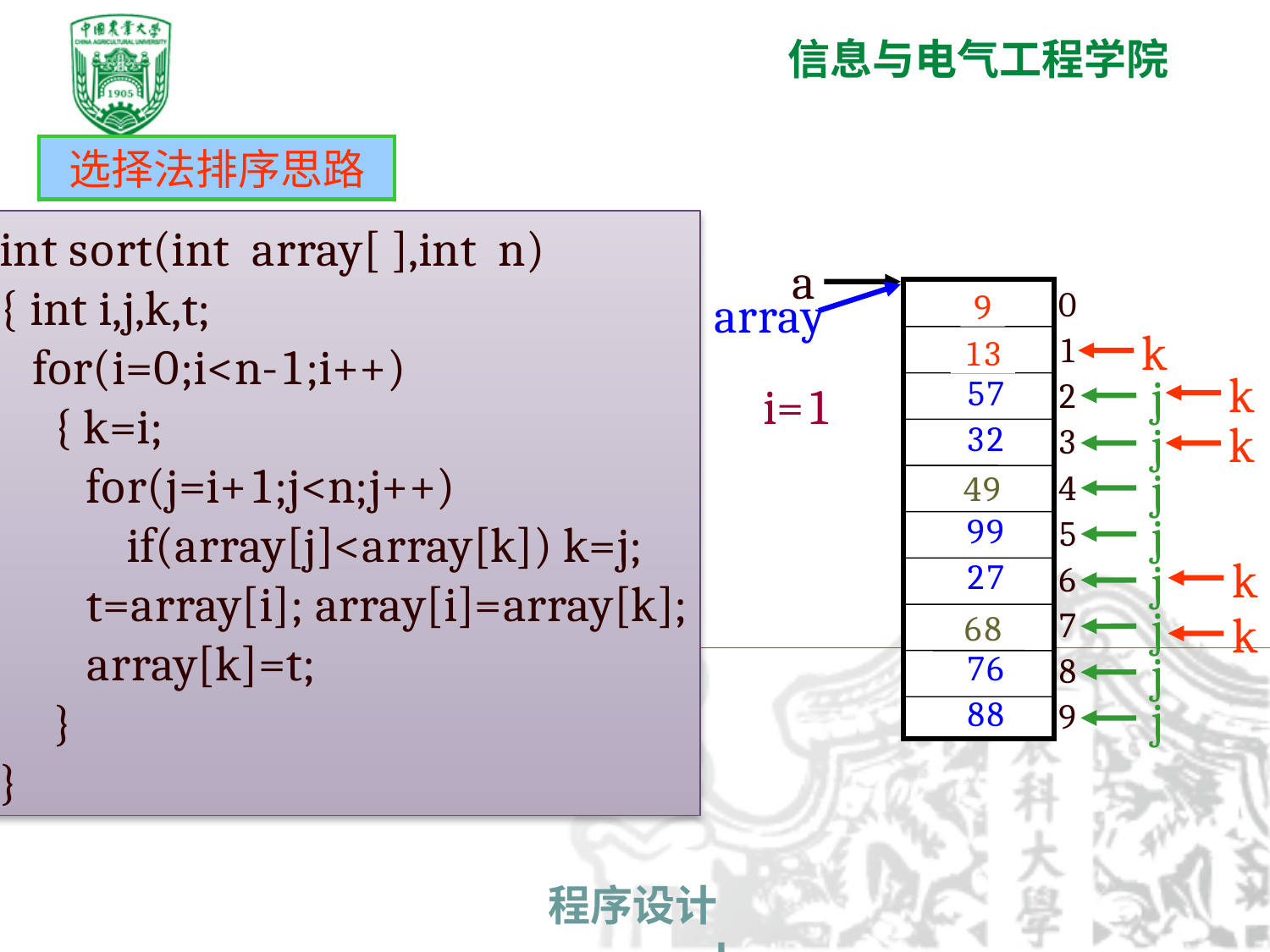

选择法排序思路
int sort(int  array[ ],int  n)
{ int i,j,k,t;
   for(i=0;i<n-1;i++)
     { k=i;
        for(j=i+1;j<n;j++)
	if(array[j]<array[k]) k=j;
        t=array[i]; array[i]=array[k];
        array[k]=t;
     }
}
a

0
1
2
3
4
5
6
7
8
9

49
68
57
32
9
99
27
13
76
88
array

9
49
k

13
k

j

i=1
j

k

j

j

k

j

j

k

68
j

j